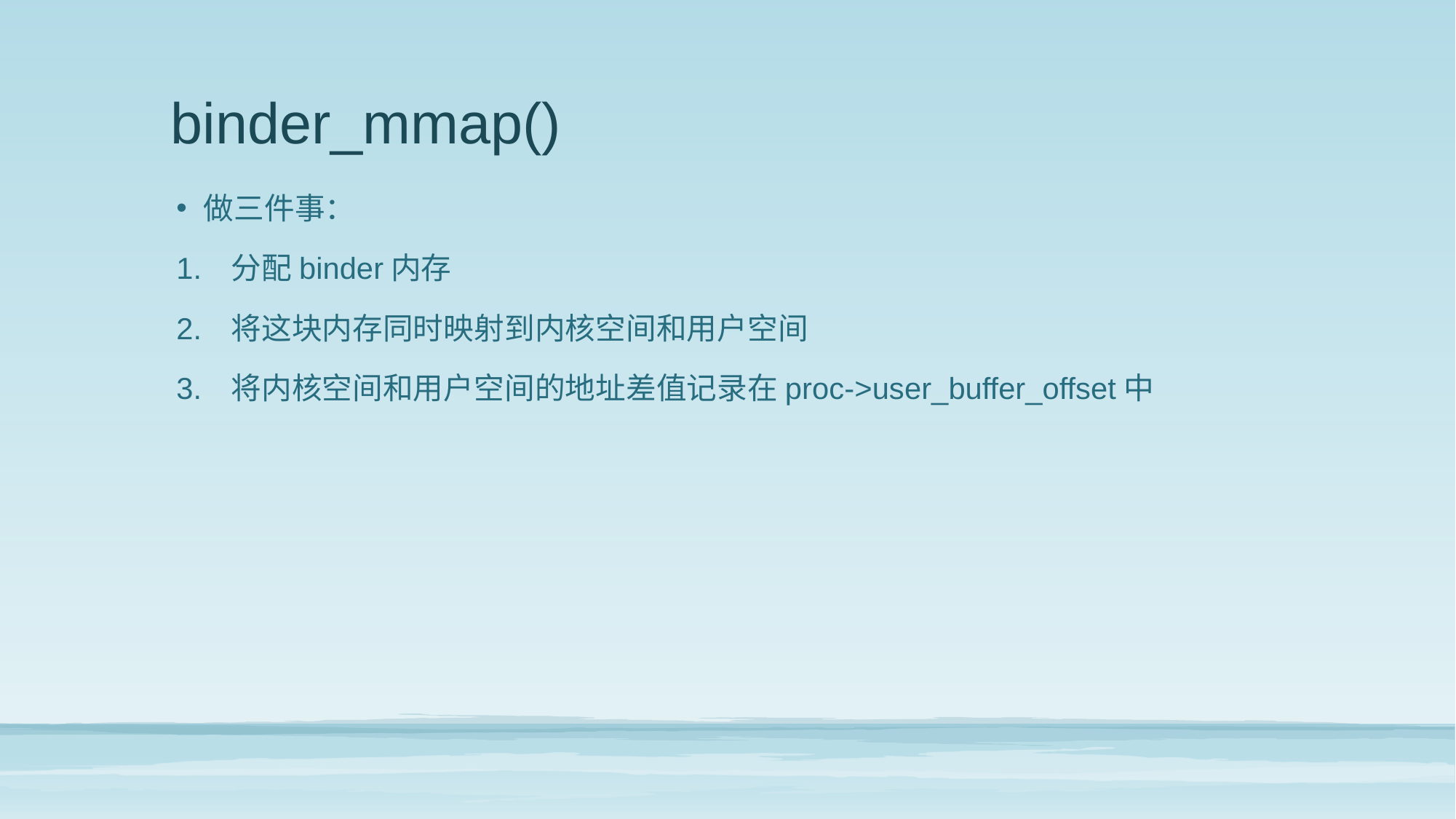

# binder_mmap()
做三件事：
分配binder内存
将这块内存同时映射到内核空间和用户空间
将内核空间和用户空间的地址差值记录在proc->user_buffer_offset中